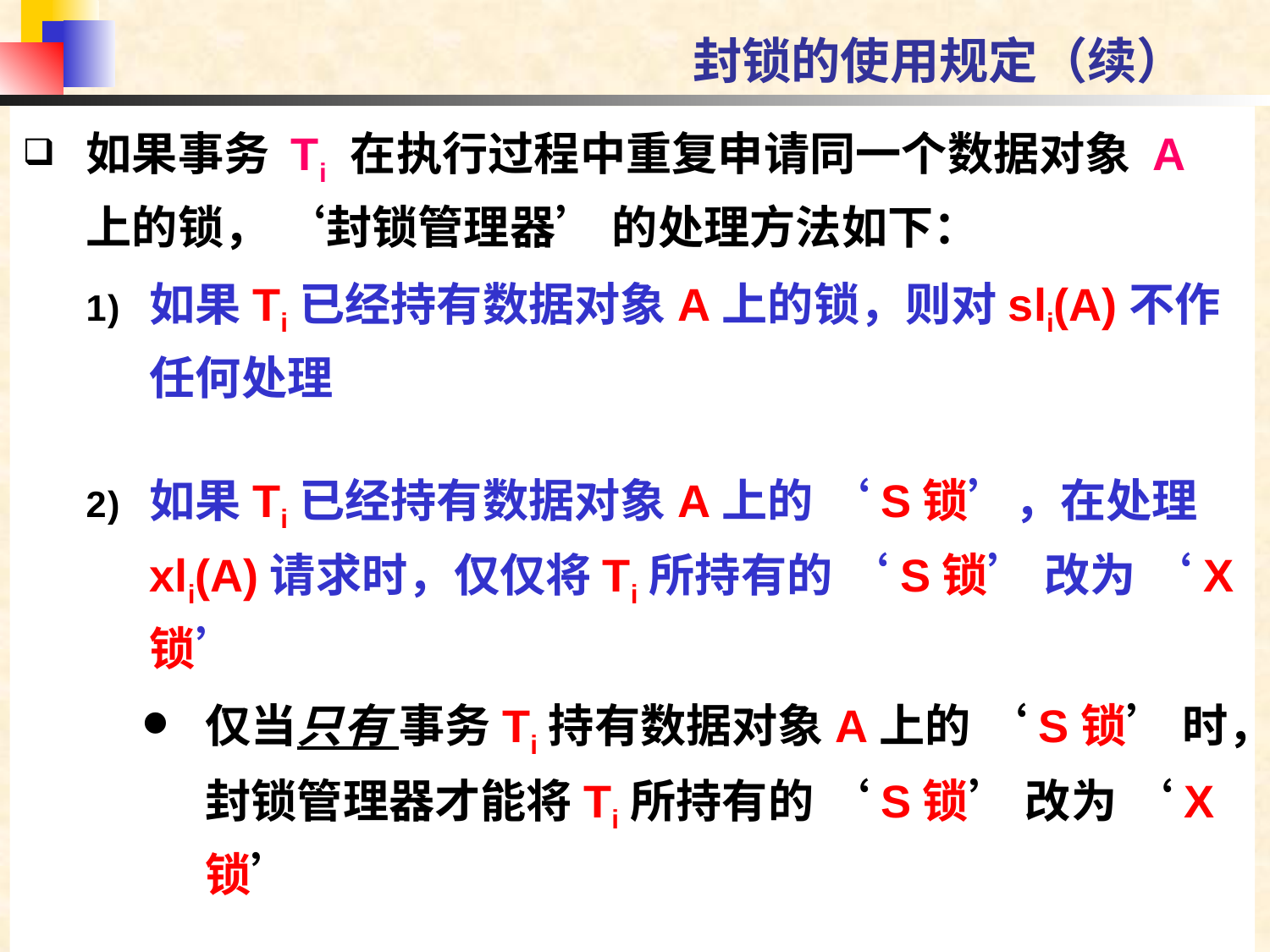

# 封锁的使用规定（续）
如果事务 Ti 在执行过程中重复申请同一个数据对象 A上的锁， ‘封锁管理器’ 的处理方法如下：
如果Ti已经持有数据对象A上的锁，则对sli(A)不作任何处理

如果Ti已经持有数据对象A上的 ‘S锁’，在处理xli(A)请求时，仅仅将Ti所持有的 ‘S锁’ 改为 ‘X锁’
仅当只有 事务Ti持有数据对象A上的 ‘S锁’ 时，封锁管理器才能将Ti所持有的 ‘S锁’ 改为 ‘X锁’

如果Ti已经持有数据对象A上的 ‘X锁’，则对xli(A)不作任何处理
135